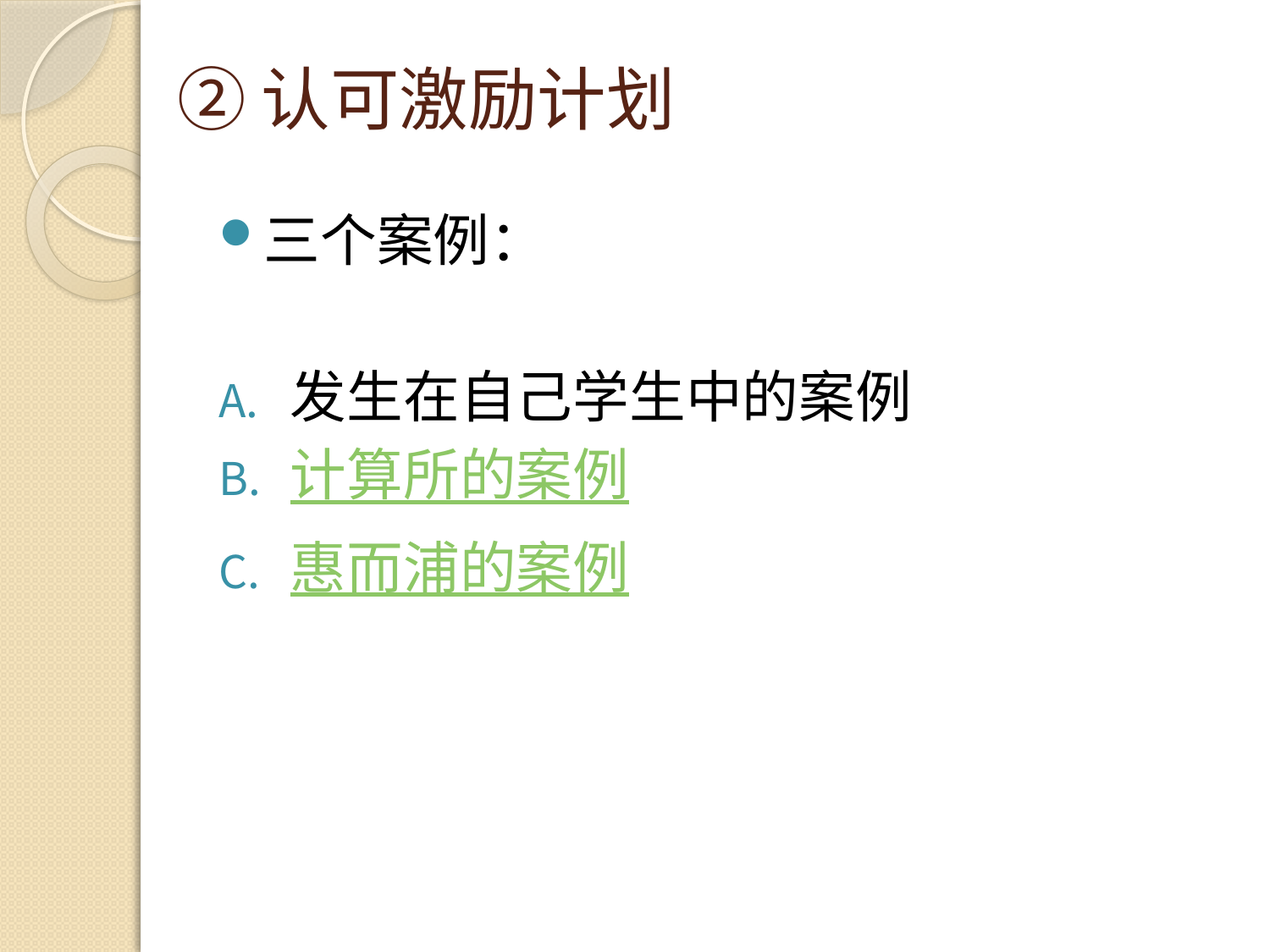

# ②认可激励计划
三个案例：

发生在自己学生中的案例
计算所的案例
惠而浦的案例

39